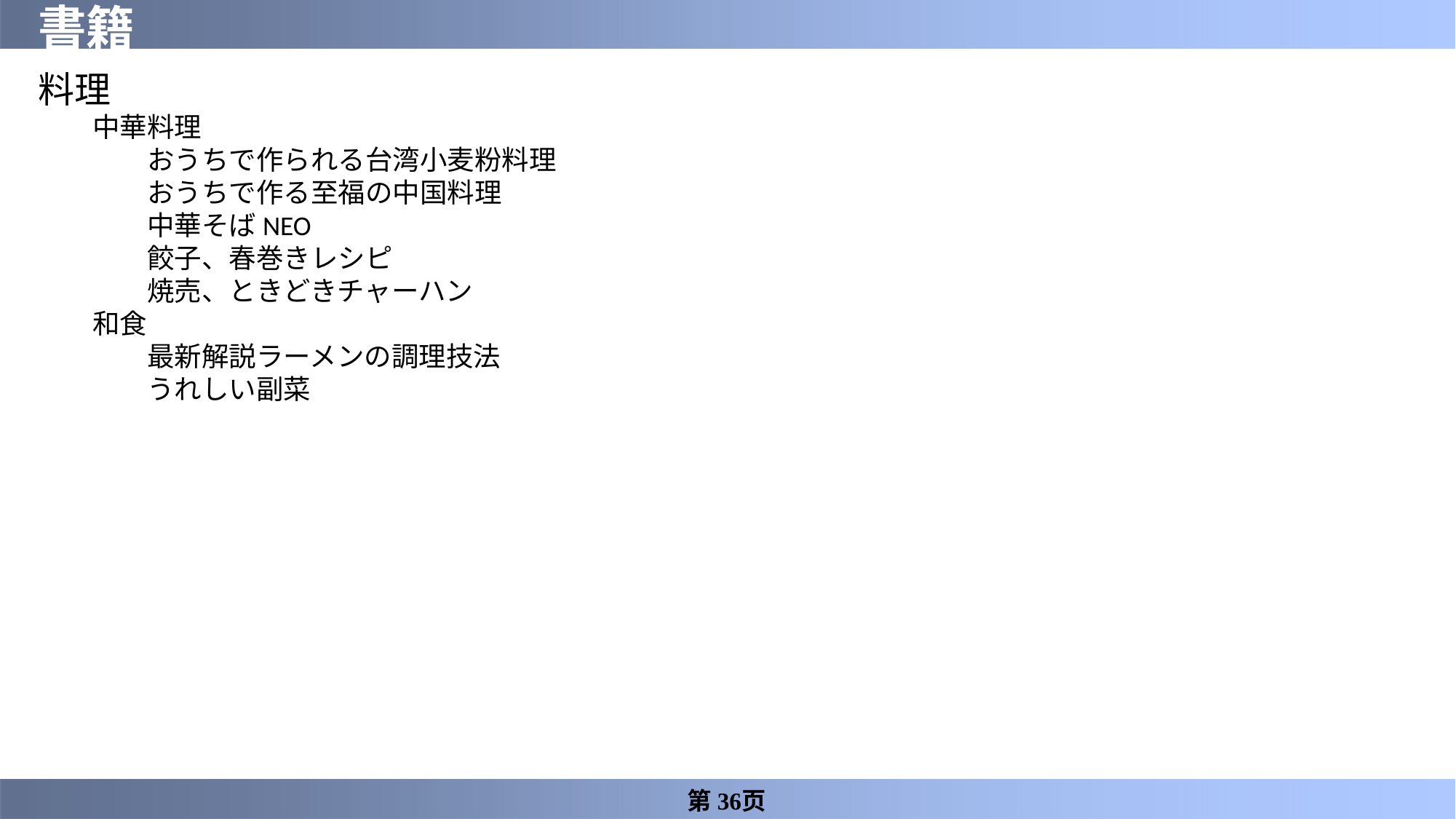

# 書籍
料理
中華料理
おうちで作られる台湾小麦粉料理
おうちで作る至福の中国料理
中華そばNEO
餃子、春巻きレシピ
焼売、ときどきチャーハン
和食
最新解説ラーメンの調理技法
うれしい副菜
第36页